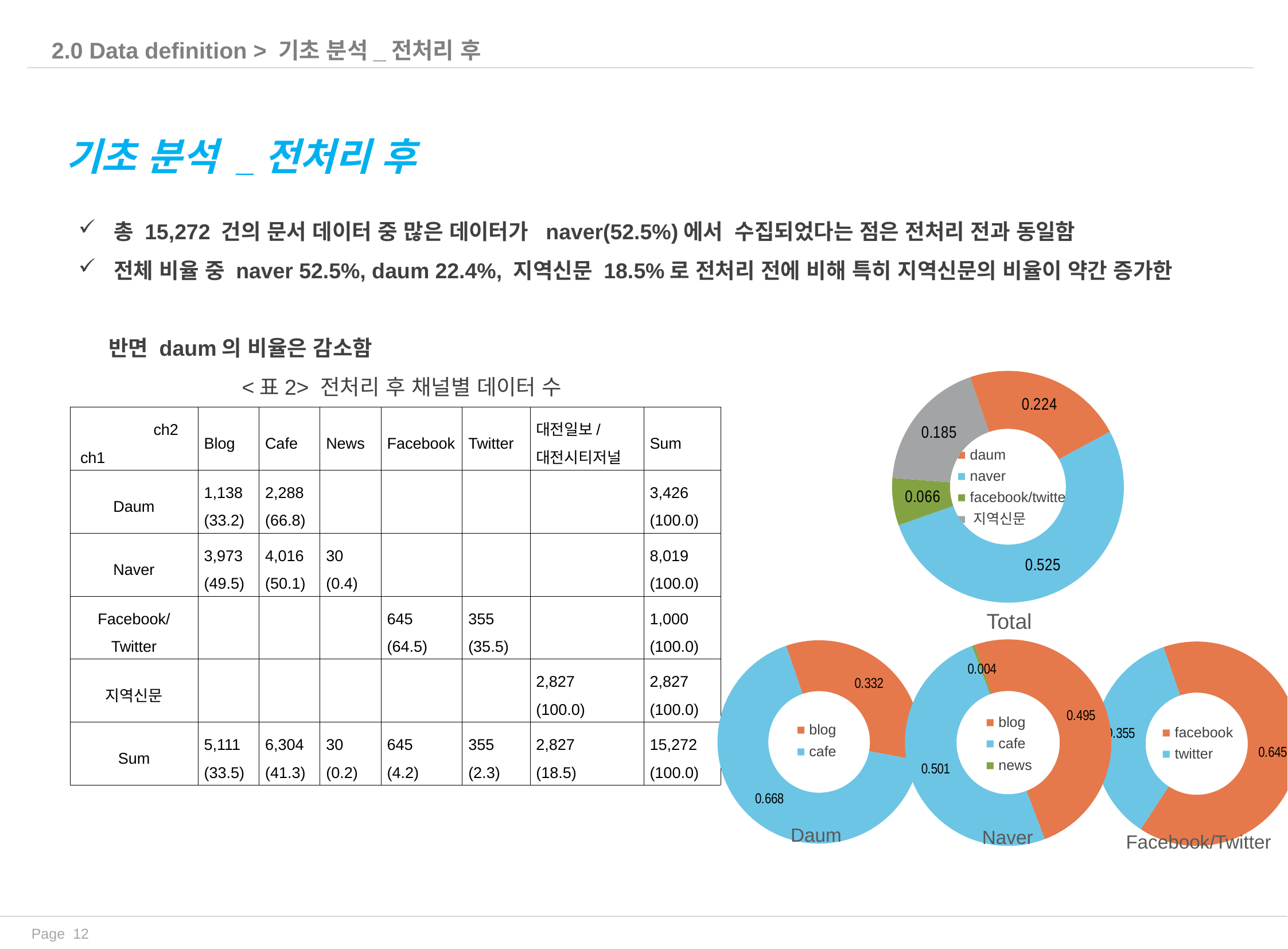

2.0 Data definition > 기초 분석_전처리 후
기초 분석 _전처리 후
 총 15,272 건의 문서 데이터 중 많은 데이터가  naver(52.5%)에서  수집되었다는 점은 전처리 전과 동일함
 전체 비율 중 naver 52.5%, daum 22.4%, 지역신문 18.5%로 전처리 전에 비해 특히 지역신문의 비율이 약간 증가한
 반면 daum의 비율은 감소함

### Chart

| Category | 열1 |
|---|---|
Total
<표2> 전처리 후 채널별 데이터 수
| ch2 ch1 | Blog | Cafe | News | Facebook | Twitter | 대전일보/ 대전시티저널 | Sum |
| --- | --- | --- | --- | --- | --- | --- | --- |
| Daum | 1,138 (33.2) | 2,288 (66.8) |  |  |  |  | 3,426 (100.0) |
| Naver | 3,973 (49.5) | 4,016 (50.1) | 30 (0.4) |  |  |  | 8,019 (100.0) |
| Facebook/ Twitter |  |  |  | 645 (64.5) | 355 (35.5) |  | 1,000 (100.0) |
| 지역신문 |  |  |  |  |  | 2,827 (100.0) | 2,827 (100.0) |
| Sum | 5,111 (33.5) | 6,304 (41.3) | 30 (0.2) | 645 (4.2) | 355 (2.3) | 2,827 (18.5) | 15,272 (100.0) |
■ daum
■ naver
■ facebook/twitter
■ 지역신문

### Chart

| Category | 열1 |
|---|---|

### Chart

| Category | 열1 |
|---|---|

### Chart

| Category | 열1 |
|---|---|
■ blog
■ cafe
■ news
■ blog
■ cafe
■ facebook
■ twitter
Daum
Naver
Facebook/Twitter
Page  12